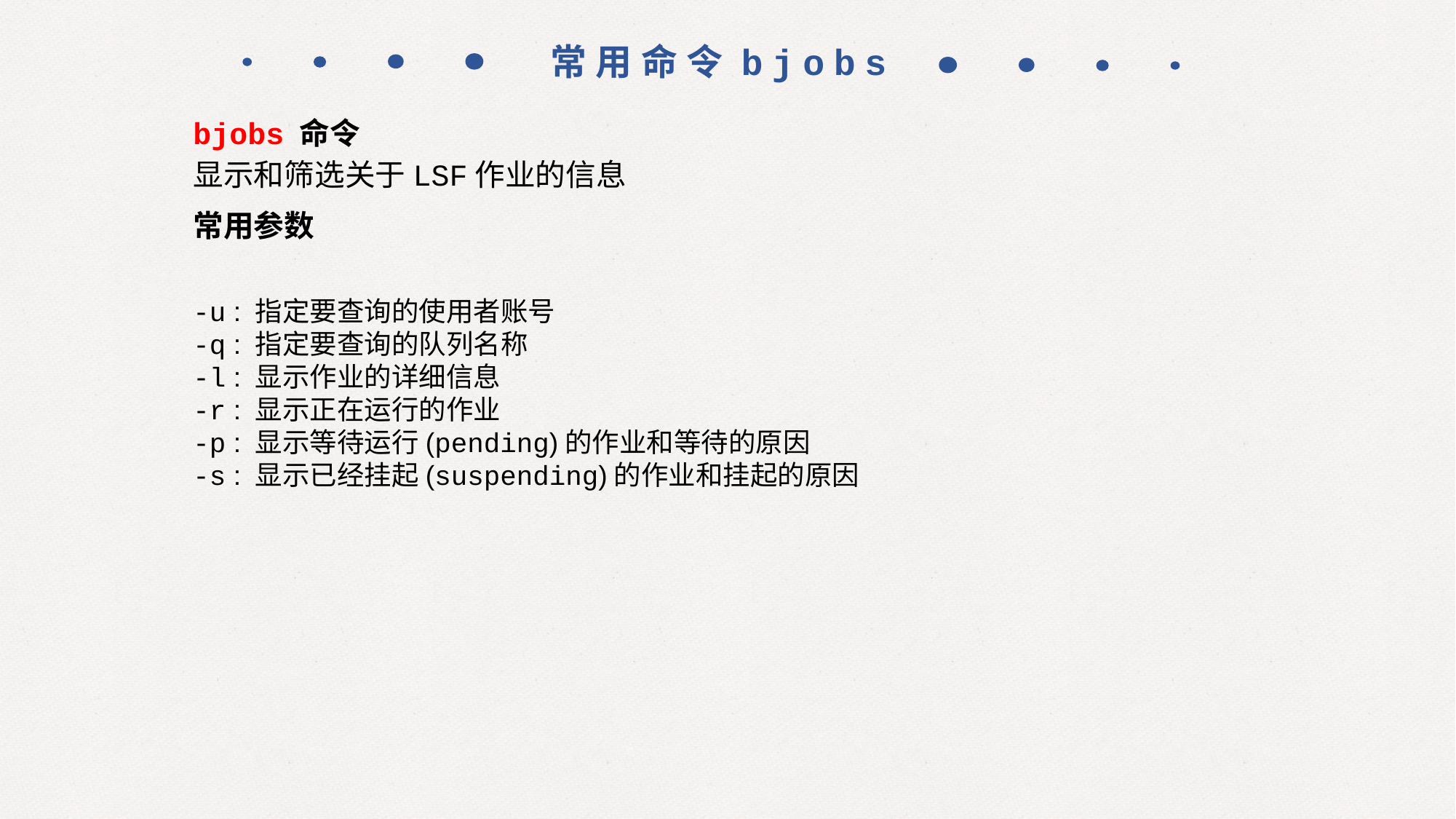

常用命令bjobs

bjobs 命令
显示和筛选关于LSF作业的信息
常用参数

-u : 指定要查询的使用者账号
-q : 指定要查询的队列名称
-l : 显示作业的详细信息
-r : 显示正在运行的作业
-p : 显示等待运行(pending)的作业和等待的原因
-s : 显示已经挂起(suspending)的作业和挂起的原因